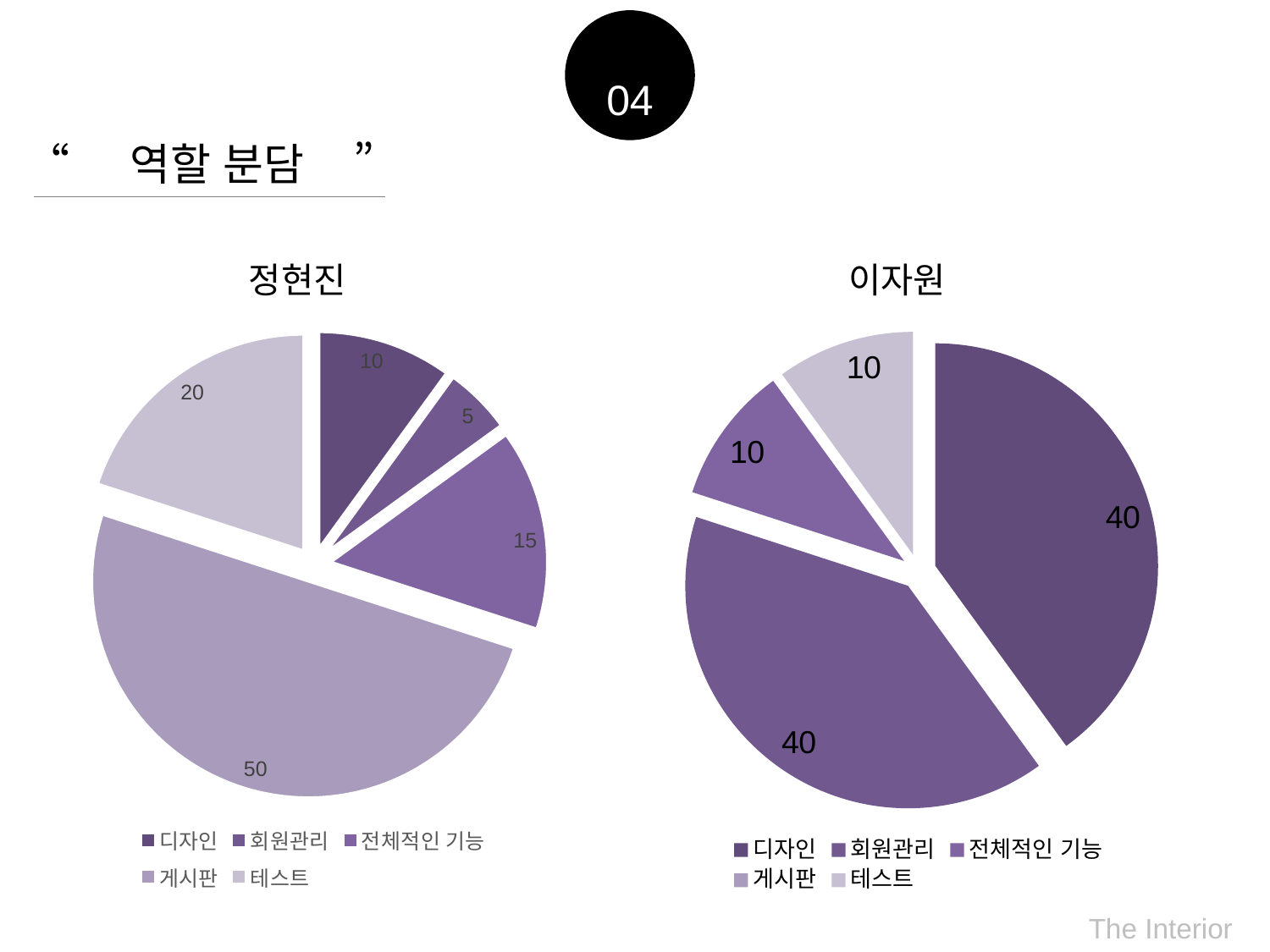

04
“     역할 분담    ”
정현진
이자원

### Chart

| Category | 정현진 |
|---|---|
| 디자인 | 10.0 |
| 회원관리 | 5.0 |
| 전체적인 기능 | 15.0 |
| 게시판 | 50.0 |
| 테스트 | 20.0 |

### Chart

| Category | 이자원 |
|---|---|
| 디자인 | 40.0 |
| 회원관리 | 40.0 |
| 전체적인 기능 | 10.0 |
| 게시판 | 0.0 |
| 테스트 | 10.0 |
The Interior